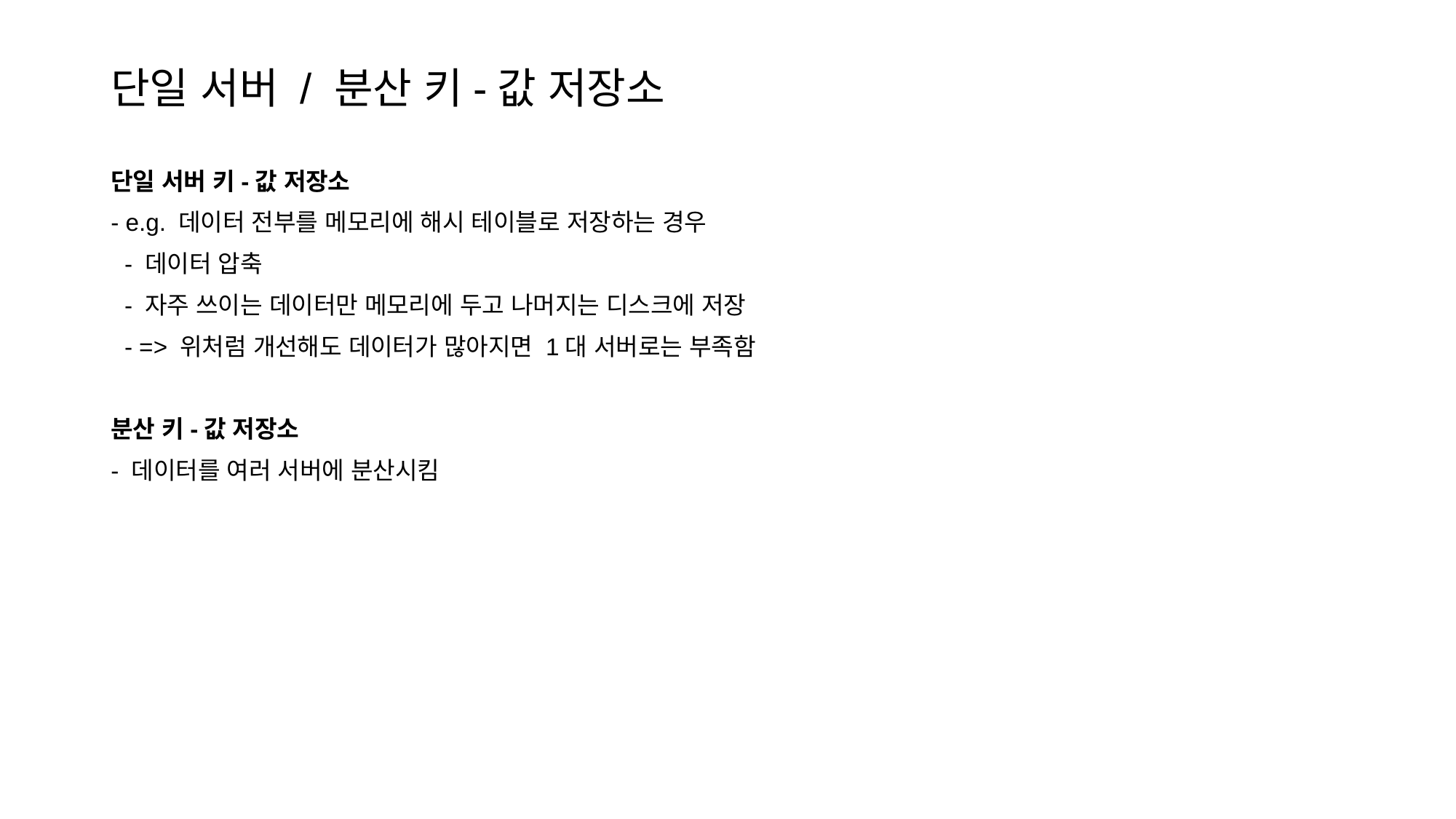

# 단일 서버 / 분산 키-값 저장소
단일 서버 키-값 저장소
- e.g. 데이터 전부를 메모리에 해시 테이블로 저장하는 경우
  - 데이터 압축
  - 자주 쓰이는 데이터만 메모리에 두고 나머지는 디스크에 저장
  - => 위처럼 개선해도 데이터가 많아지면 1대 서버로는 부족함

분산 키-값 저장소
- 데이터를 여러 서버에 분산시킴